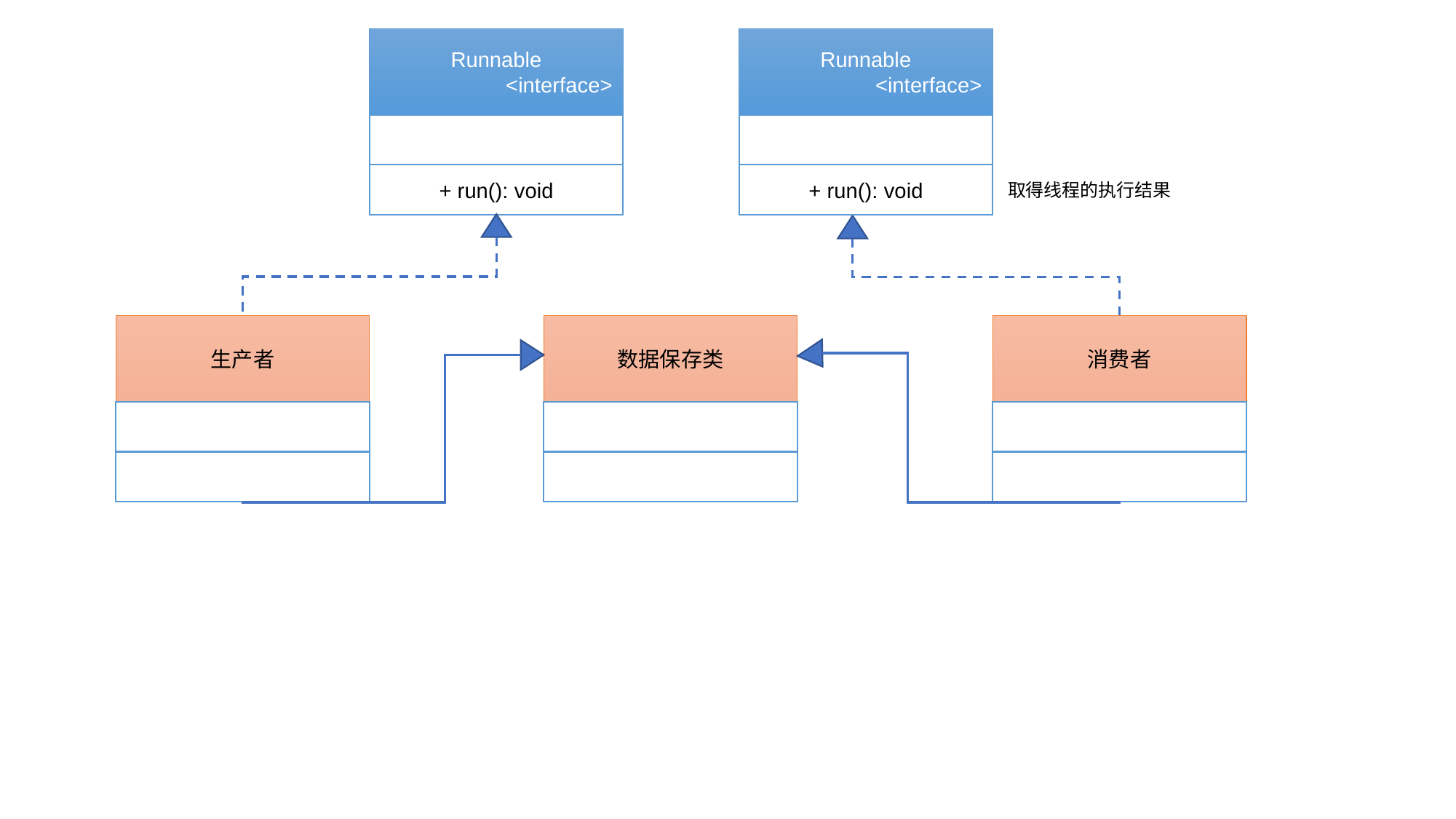

Runnable
<interface>
Runnable
<interface>

+ run(): void
+ run(): void
取得线程的执行结果

生产者
数据保存类
消费者